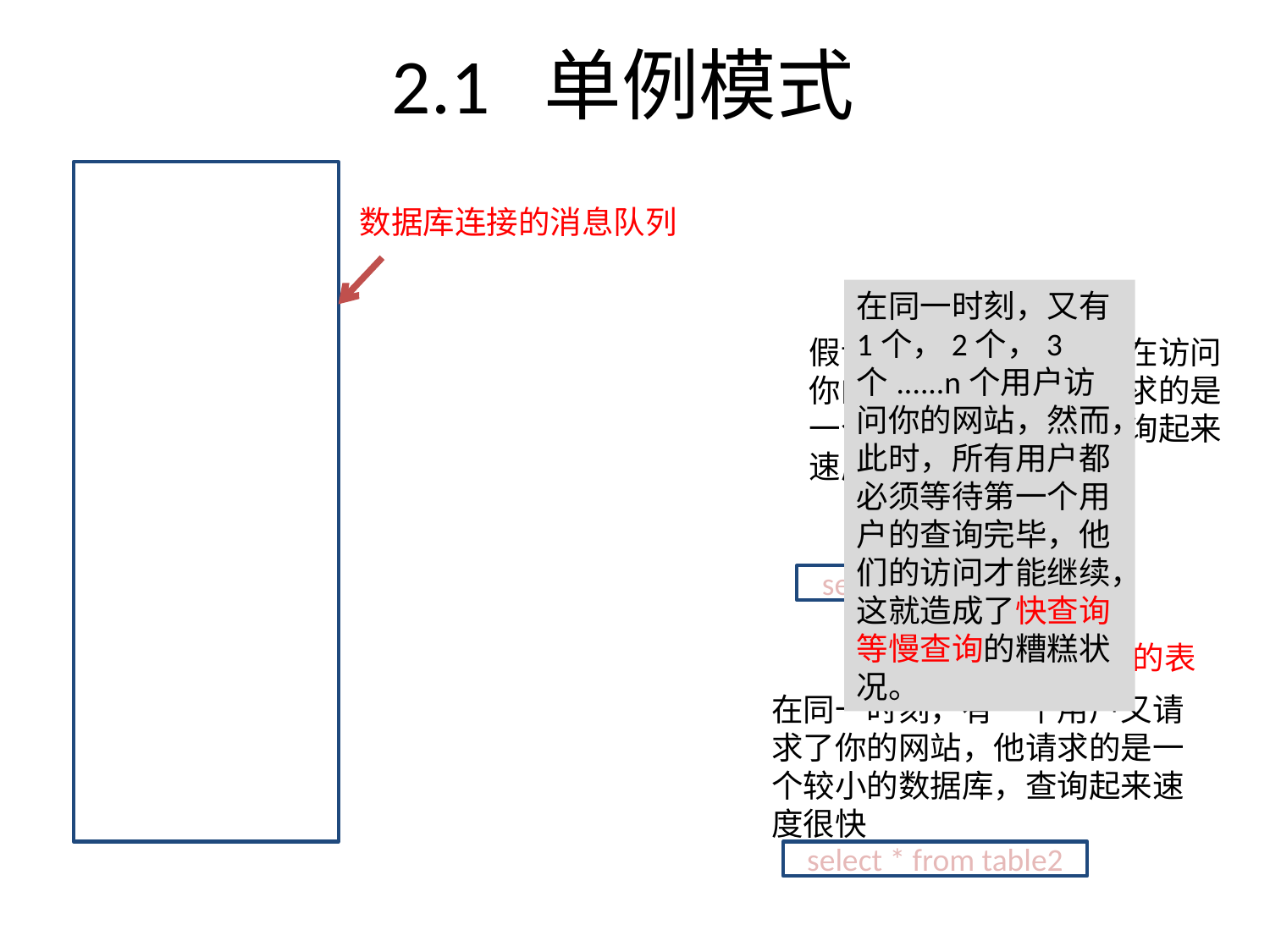

# 2.1  单例模式

数据库连接的消息队列
在同一时刻，又有1个，2个，3个......n个用户访问你的网站，然而，此时，所有用户都必须等待第一个用户的查询完毕，他们的访问才能继续，这就造成了快查询等慢查询的糟糕状况。
假设此时，有一个人正在访问你的网站，同时，他请求的是一个十分巨大的表，查询起来速度很慢。
select * from table1
一个很大的表
在同一时刻，有一个用户又请求了你的网站，他请求的是一个较小的数据库，查询起来速度很快
select * from table2